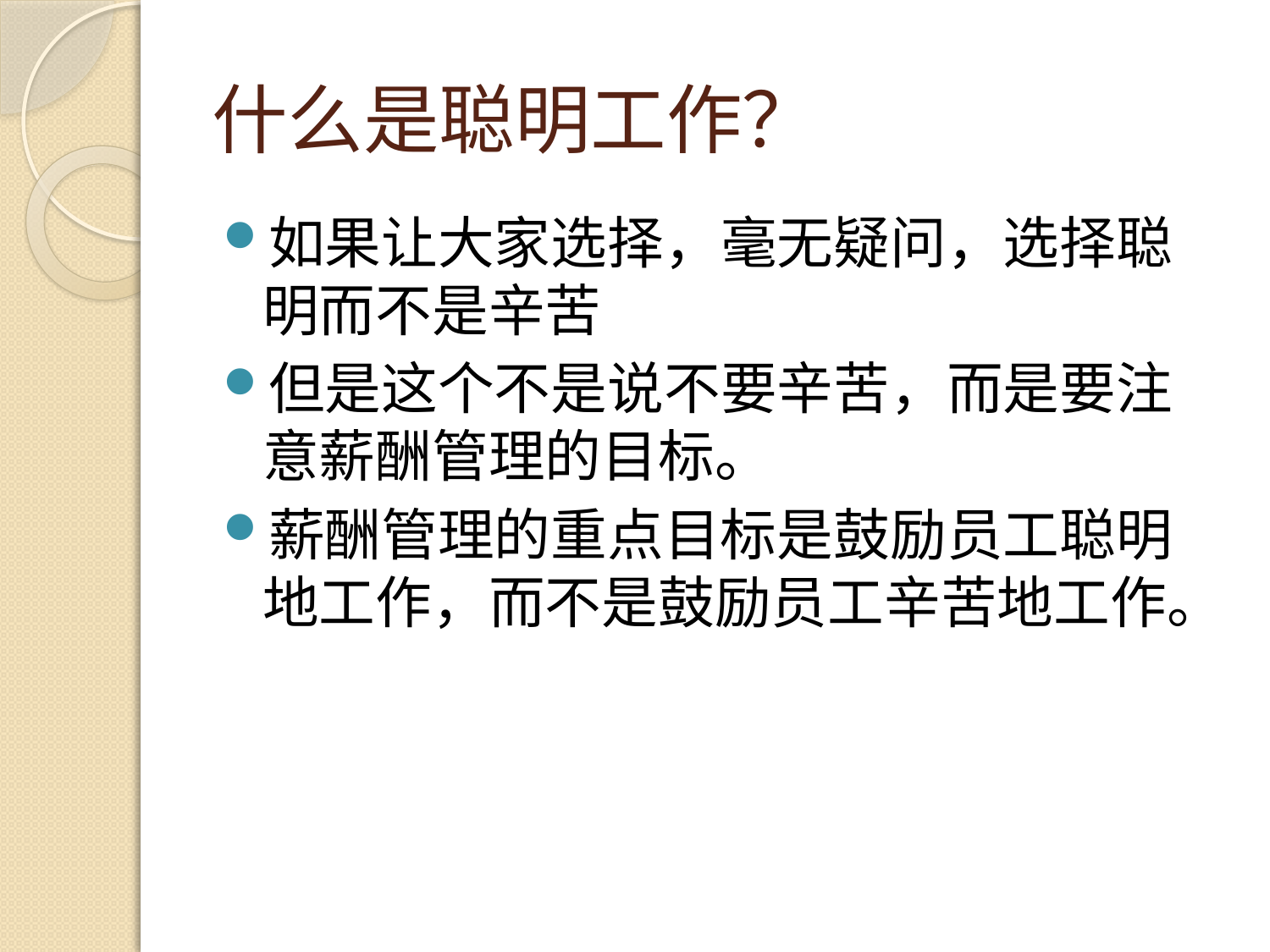

# 什么是聪明工作？
如果让大家选择，毫无疑问，选择聪明而不是辛苦
但是这个不是说不要辛苦，而是要注意薪酬管理的目标。
薪酬管理的重点目标是鼓励员工聪明地工作，而不是鼓励员工辛苦地工作。

36